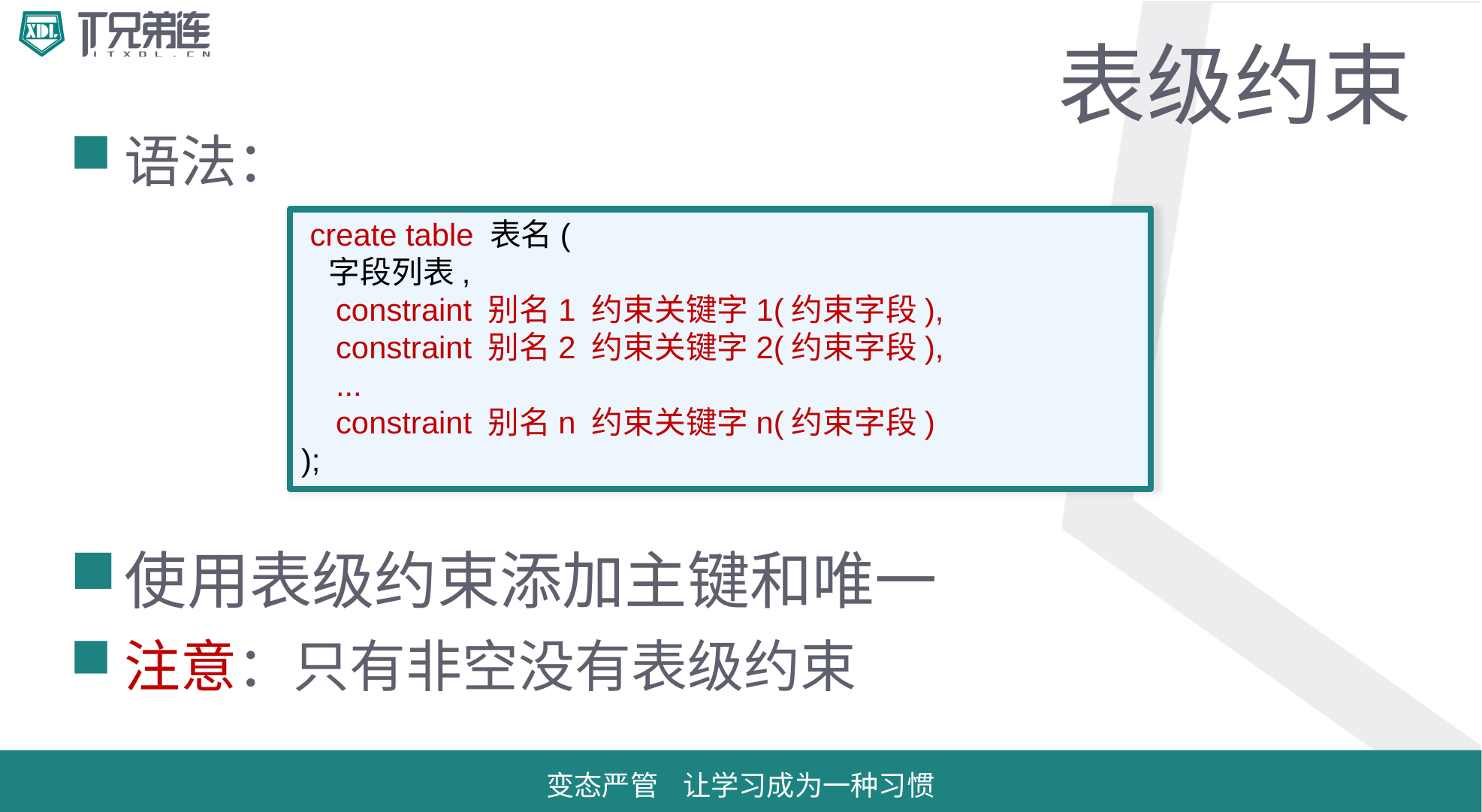

# 表级约束
语法：

使用表级约束添加主键和唯一
注意：只有非空没有表级约束
 create table 表名(
	字段列表,
    constraint 别名1 约束关键字1(约束字段),
    constraint 别名2 约束关键字2(约束字段),
    ...
    constraint 别名n 约束关键字n(约束字段)
);